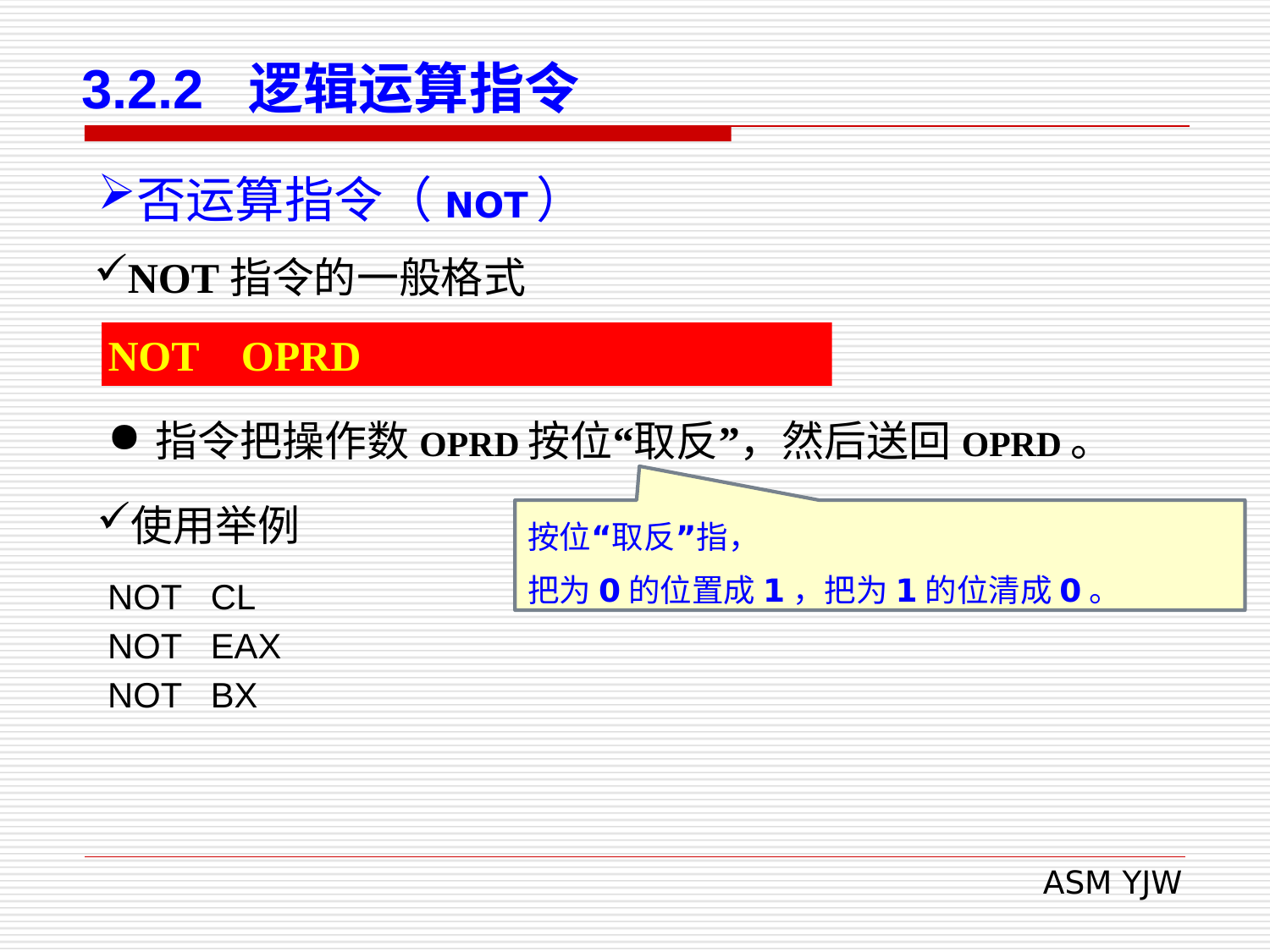

# 3.2.2  逻辑运算指令
否运算指令（NOT）
NOT指令的一般格式
NOT    OPRD
指令把操作数OPRD按位“取反”，然后送回OPRD。

按位“取反”指，
把为0的位置成1，把为1的位清成0。
使用举例
NOT   CL
NOT   EAX
NOT   BX